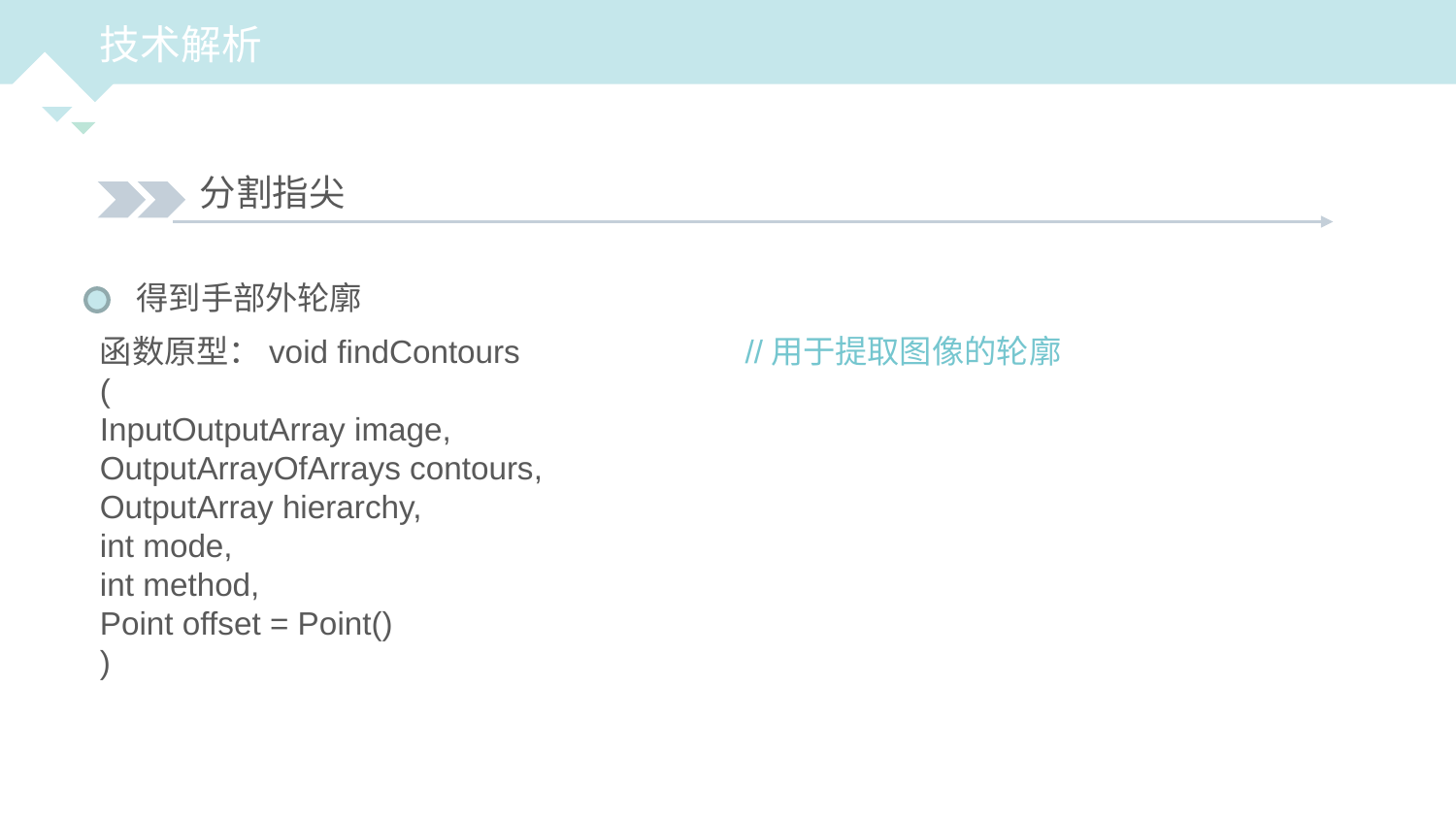

技术解析
分割指尖

得到手部外轮廓

函数原型：void findContours                         //用于提取图像的轮廓
(
InputOutputArray image,
OutputArrayOfArrays contours,
OutputArray hierarchy,
int mode,
int method,
Point offset = Point()
)